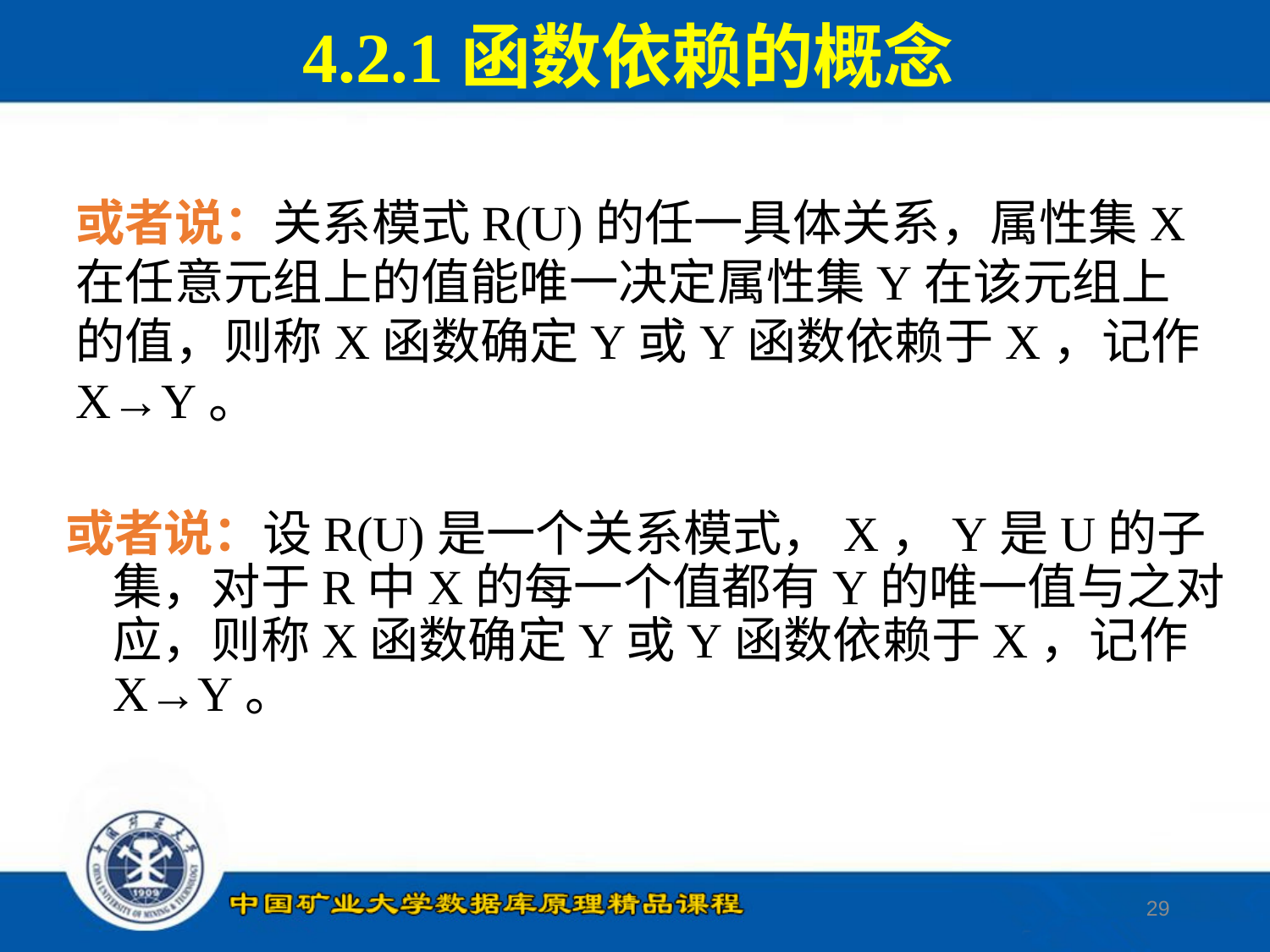

4.2.1函数依赖的概念
或者说：关系模式R(U)的任一具体关系，属性集X在任意元组上的值能唯一决定属性集Y在该元组上的值，则称X函数确定Y或Y函数依赖于X，记作X→Y。
或者说：设R(U)是一个关系模式，X，Y是U的子集，对于R中X的每一个值都有Y的唯一值与之对应，则称X函数确定Y或Y函数依赖于X，记作X→Y。
29